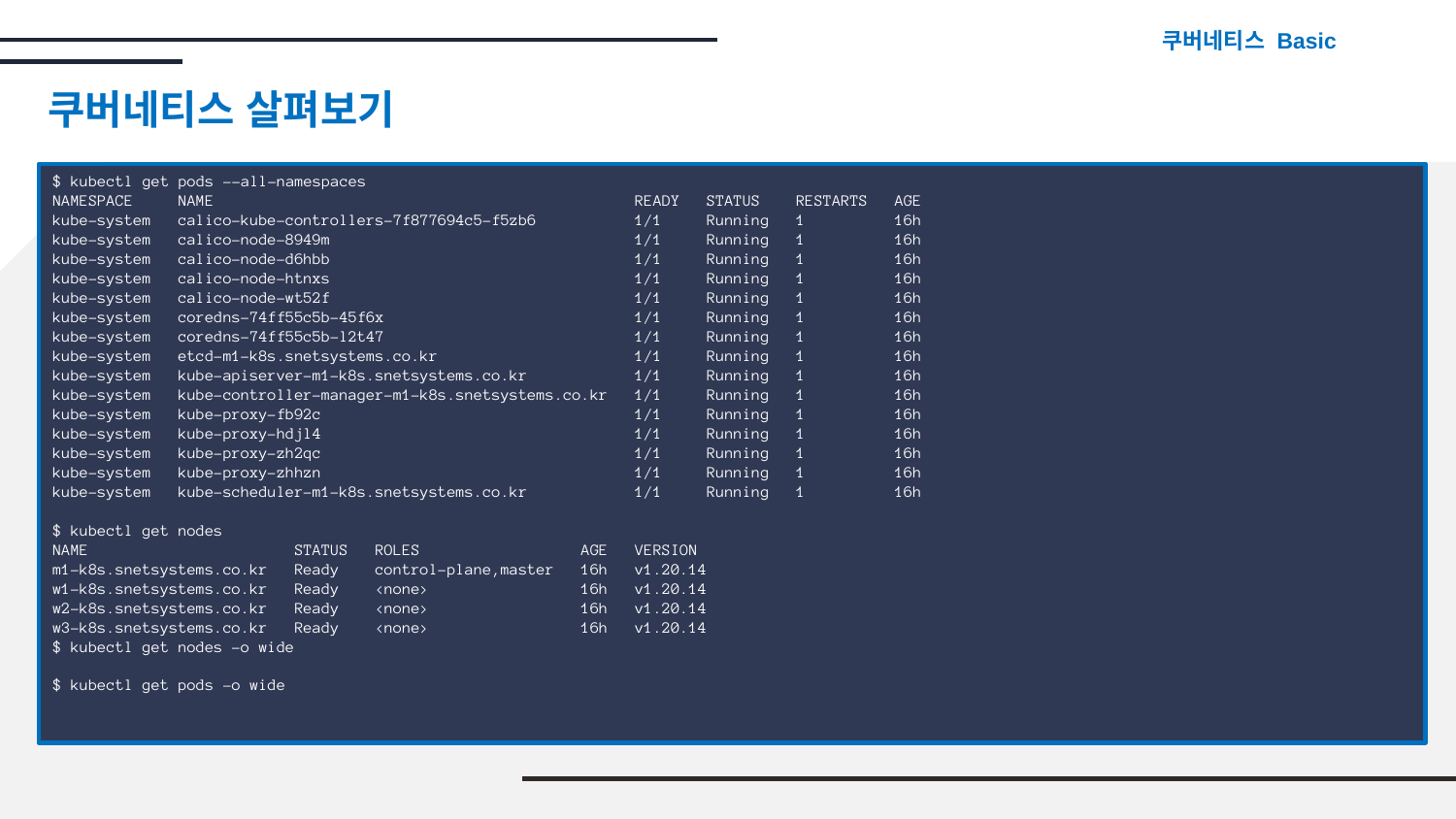

쿠버네티스 Basic
# 쿠버네티스 살펴보기

$ kubectl get pods –-all-namespaces
NAMESPACE     NAME                                               READY   STATUS    RESTARTS   AGE
kube-system   calico-kube-controllers-7f877694c5-f5zb6           1/1     Running   1          16h
kube-system   calico-node-8949m                                  1/1     Running   1          16h
kube-system   calico-node-d6hbb                                  1/1     Running   1          16h
kube-system   calico-node-htnxs                                  1/1     Running   1          16h
kube-system   calico-node-wt52f                                  1/1     Running   1          16h
kube-system   coredns-74ff55c5b-45f6x                            1/1     Running   1          16h
kube-system   coredns-74ff55c5b-l2t47                            1/1     Running   1          16h
kube-system   etcd-m1-k8s.snetsystems.co.kr                      1/1     Running   1          16h
kube-system   kube-apiserver-m1-k8s.snetsystems.co.kr            1/1     Running   1          16h
kube-system   kube-controller-manager-m1-k8s.snetsystems.co.kr   1/1     Running   1          16h
kube-system   kube-proxy-fb92c                                   1/1     Running   1          16h
kube-system   kube-proxy-hdjl4                                   1/1     Running   1          16h
kube-system   kube-proxy-zh2qc                                   1/1     Running   1          16h
kube-system   kube-proxy-zhhzn                                   1/1     Running   1          16h
kube-system   kube-scheduler-m1-k8s.snetsystems.co.kr            1/1     Running   1          16h

$ kubectl get nodes
NAME                       STATUS   ROLES                  AGE   VERSION
m1-k8s.snetsystems.co.kr   Ready    control-plane,master   16h   v1.20.14
w1-k8s.snetsystems.co.kr   Ready    <none>                 16h   v1.20.14
w2-k8s.snetsystems.co.kr   Ready    <none>                 16h   v1.20.14
w3-k8s.snetsystems.co.kr   Ready    <none>                 16h   v1.20.14
$ kubectl get nodes -o wide

$ kubectl get pods –o wide